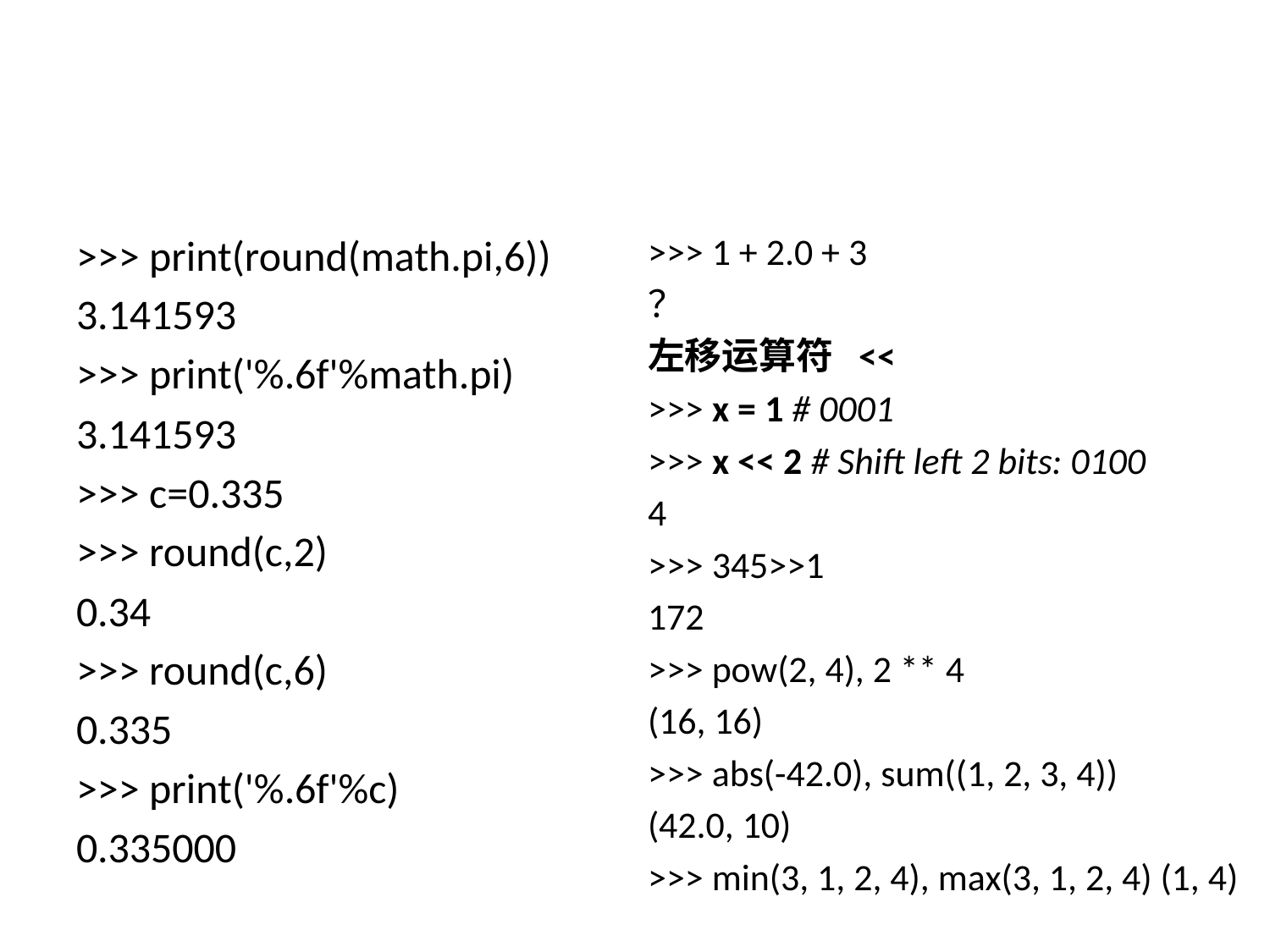

#
>>> 1 + 2.0 + 3
？
左移运算符  <<
>>> x = 1 # 0001
>>> x << 2 # Shift left 2 bits: 0100
4
>>> 345>>1
172
>>> pow(2, 4), 2 ** 4
(16, 16)
>>> abs(-42.0), sum((1, 2, 3, 4))
(42.0, 10)
>>> min(3, 1, 2, 4), max(3, 1, 2, 4) (1, 4)
>>> print(round(math.pi,6))
3.141593
>>> print('%.6f'%math.pi)
3.141593
>>> c=0.335
>>> round(c,2)
0.34
>>> round(c,6)
0.335
>>> print('%.6f'%c)
0.335000